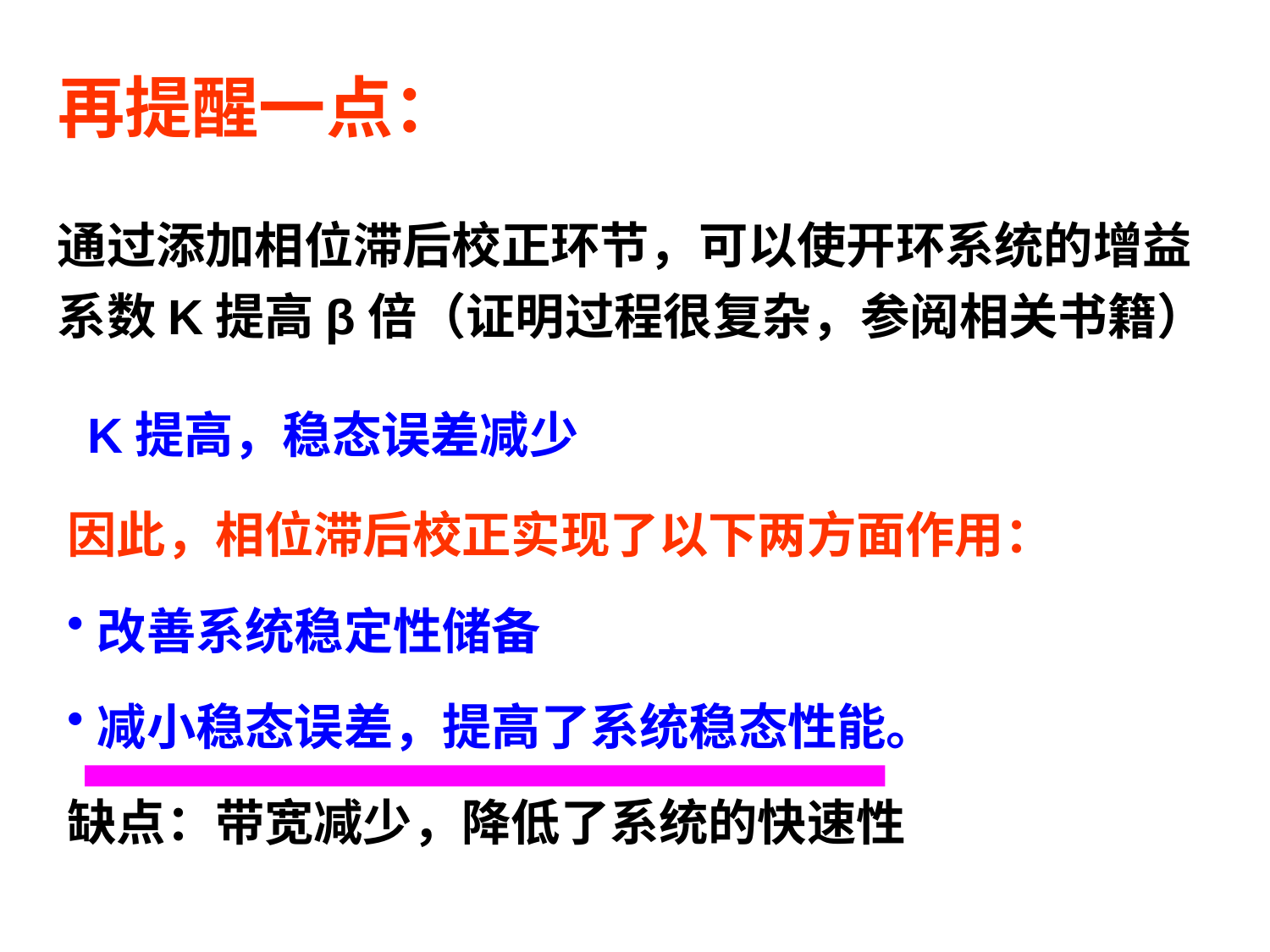

# 再提醒一点：
通过添加相位滞后校正环节，可以使开环系统的增益系数K提高β倍（证明过程很复杂，参阅相关书籍）
K提高，稳态误差减少
因此，相位滞后校正实现了以下两方面作用：
改善系统稳定性储备
减小稳态误差，提高了系统稳态性能。
缺点：带宽减少，降低了系统的快速性